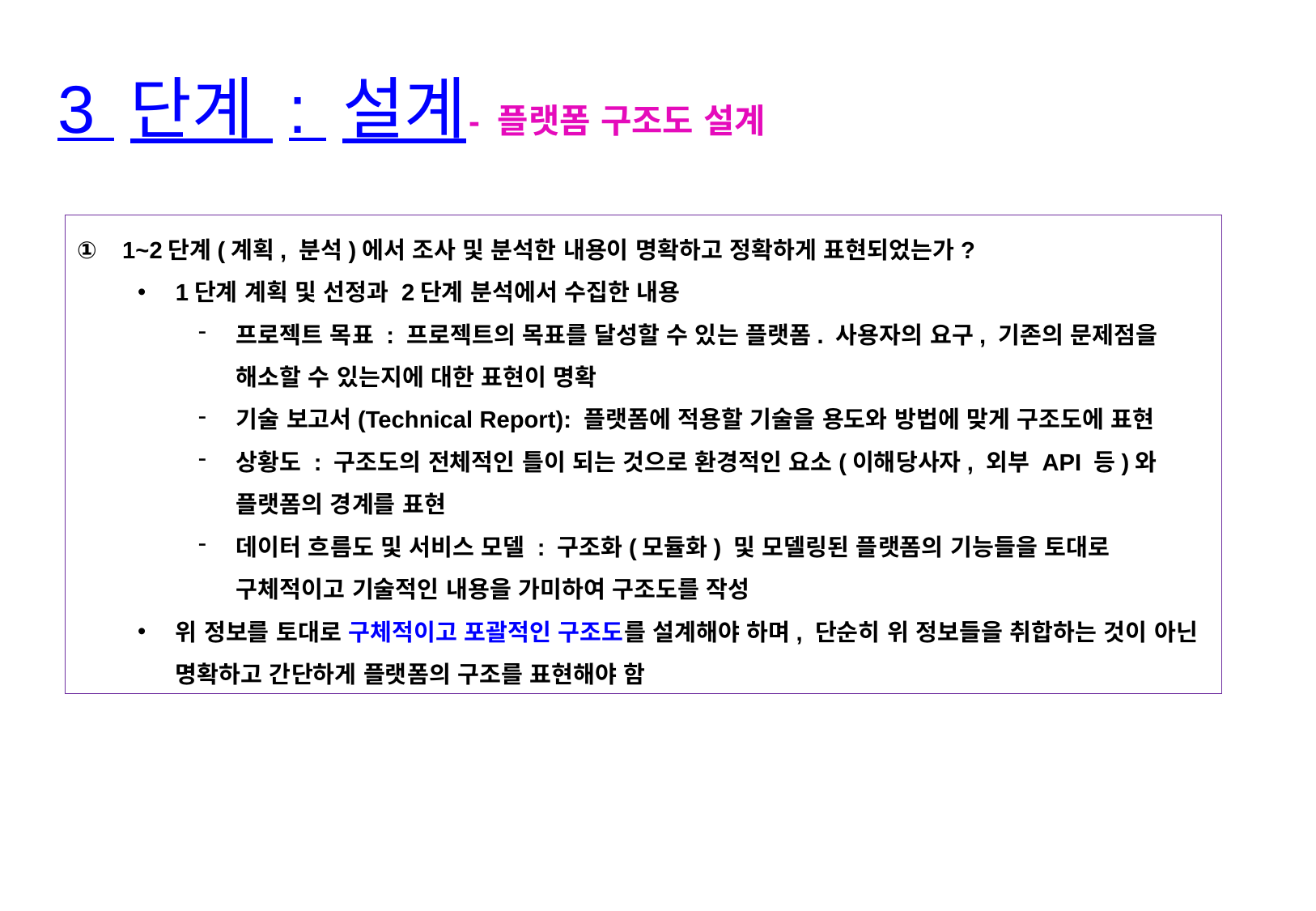

3 단계 : 설계
- 플랫폼 구조도 설계
1~2단계(계획, 분석)에서 조사 및 분석한 내용이 명확하고 정확하게 표현되었는가?
1단계 계획 및 선정과 2단계 분석에서 수집한 내용
프로젝트 목표 : 프로젝트의 목표를 달성할 수 있는 플랫폼. 사용자의 요구, 기존의 문제점을 해소할 수 있는지에 대한 표현이 명확
기술 보고서(Technical Report): 플랫폼에 적용할 기술을 용도와 방법에 맞게 구조도에 표현
상황도 : 구조도의 전체적인 틀이 되는 것으로 환경적인 요소(이해당사자, 외부 API 등)와 플랫폼의 경계를 표현
데이터 흐름도 및 서비스 모델 : 구조화(모듈화) 및 모델링된 플랫폼의 기능들을 토대로 구체적이고 기술적인 내용을 가미하여 구조도를 작성
위 정보를 토대로 구체적이고 포괄적인 구조도를 설계해야 하며, 단순히 위 정보들을 취합하는 것이 아닌 명확하고 간단하게 플랫폼의 구조를 표현해야 함